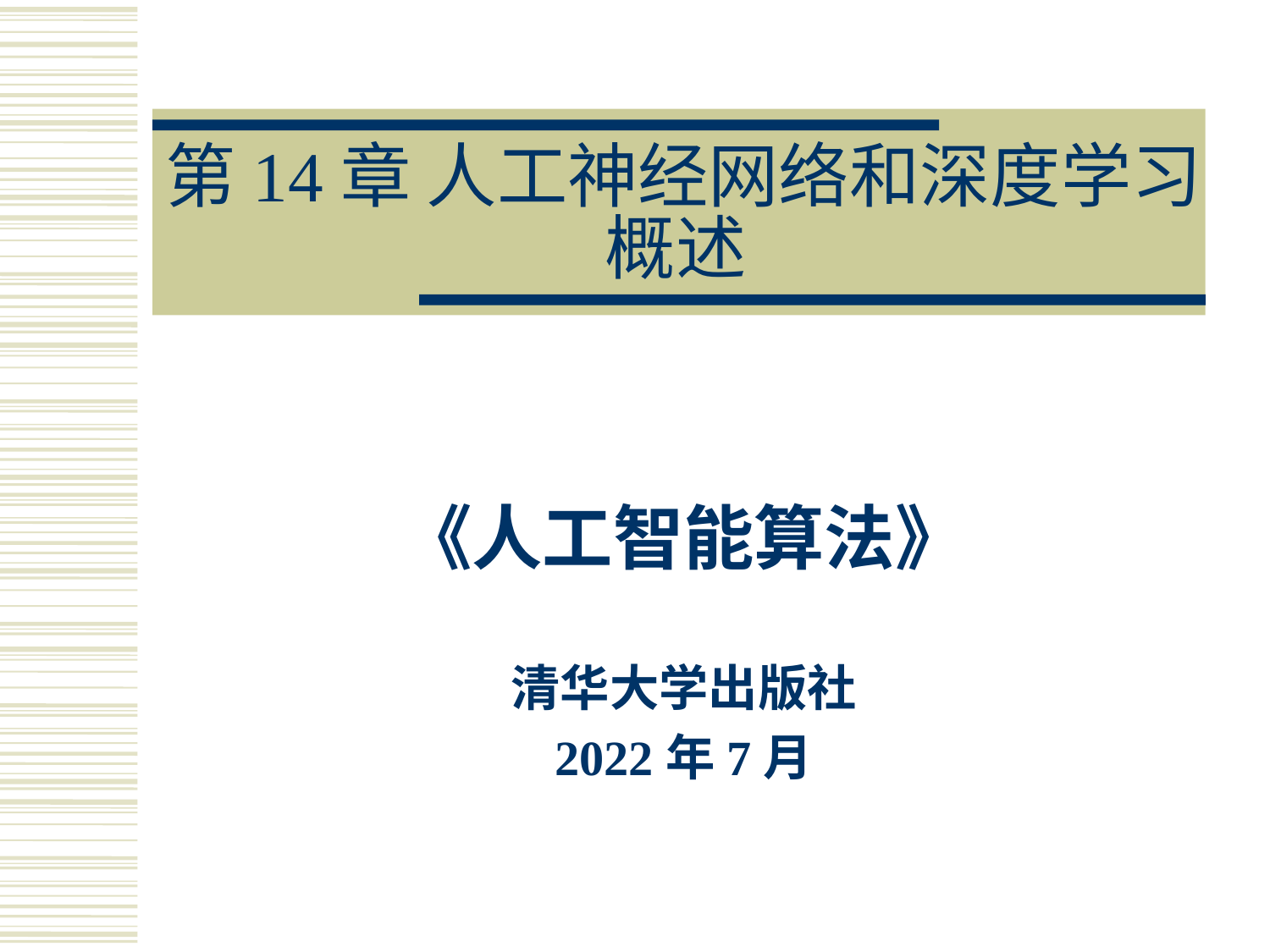

# 第14章 人工神经网络和深度学习 概述

《人工智能算法》

清华大学出版社
2022年7月